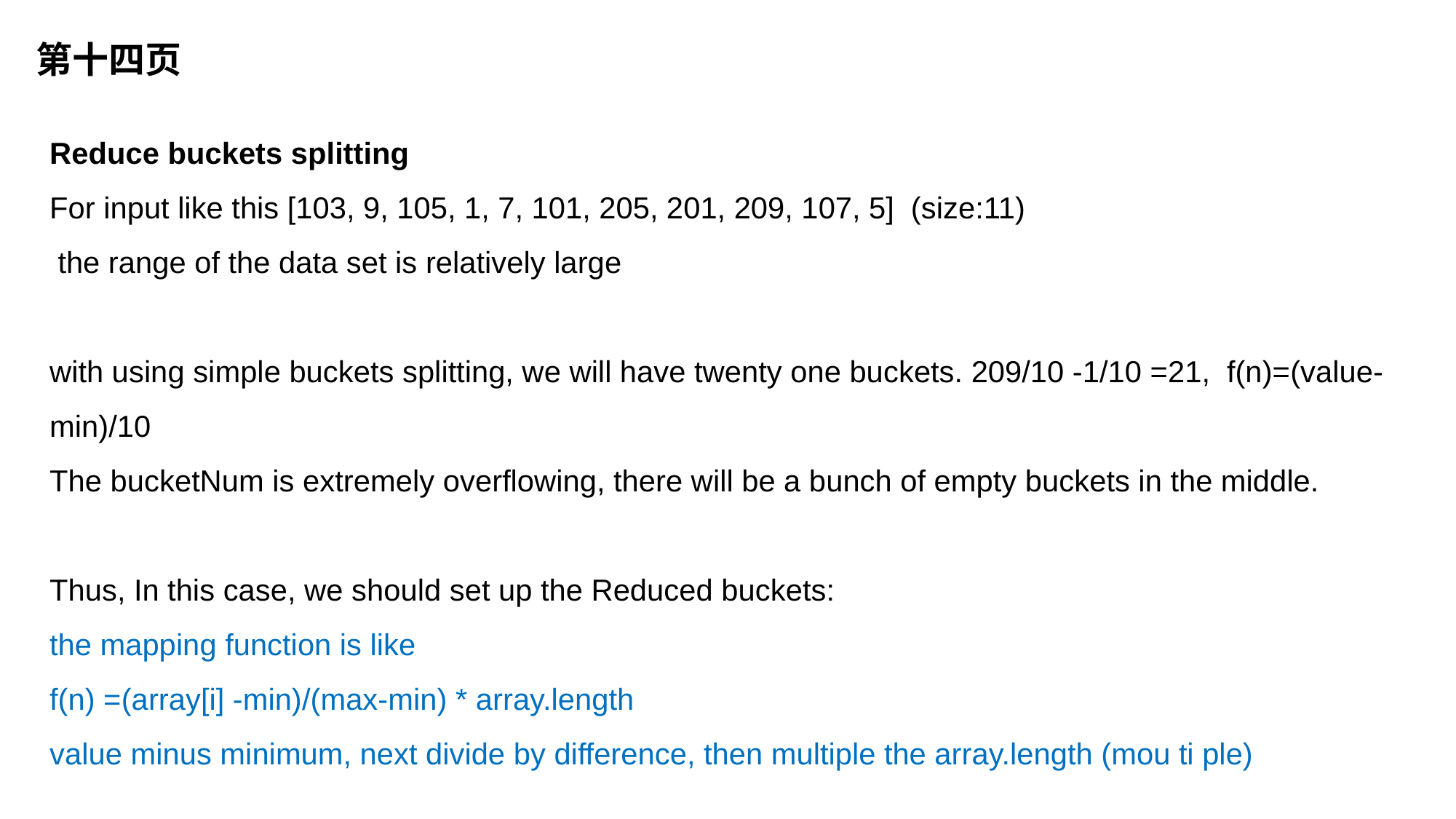

第十四页
Reduce buckets splitting
For input like this [103, 9, 105, 1, 7, 101, 205, 201, 209, 107, 5]  (size:11)
 the range of the data set is relatively large

with using simple buckets splitting, we will have twenty one buckets. 209/10 -1/10 =21,  f(n)=(value-min)/10
The bucketNum is extremely overflowing, there will be a bunch of empty buckets in the middle.

Thus, In this case, we should set up the Reduced buckets:
the mapping function is like
f(n) =(array[i] -min)/(max-min) * array.length
value minus minimum, next divide by difference, then multiple the array.length (mou ti ple)

Let’s watch the dynamic description of this case.
(呆 nai make)